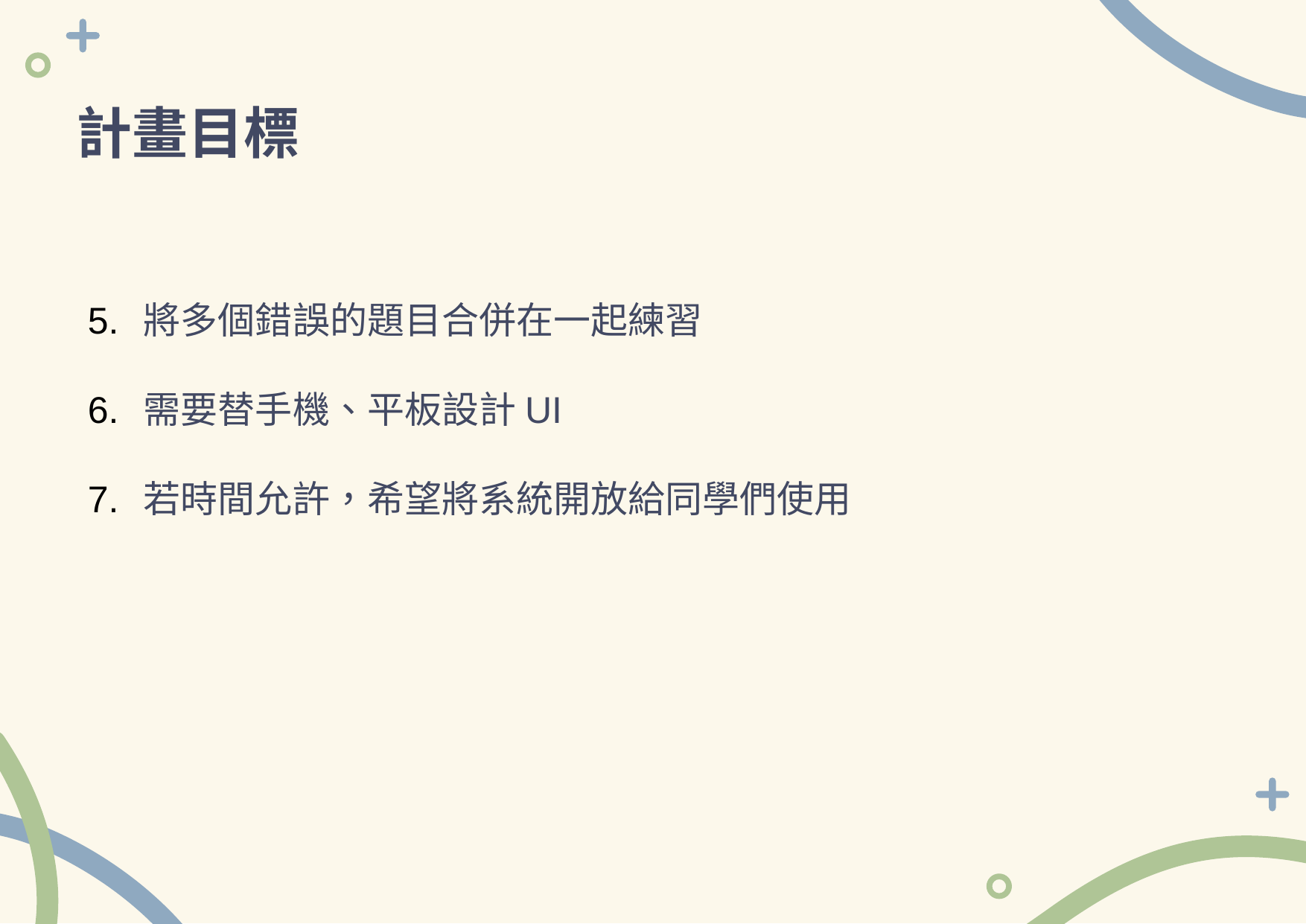

# 計畫目標
將多個錯誤的題目合併在一起練習
需要替手機、平板設計UI
若時間允許，希望將系統開放給同學們使用